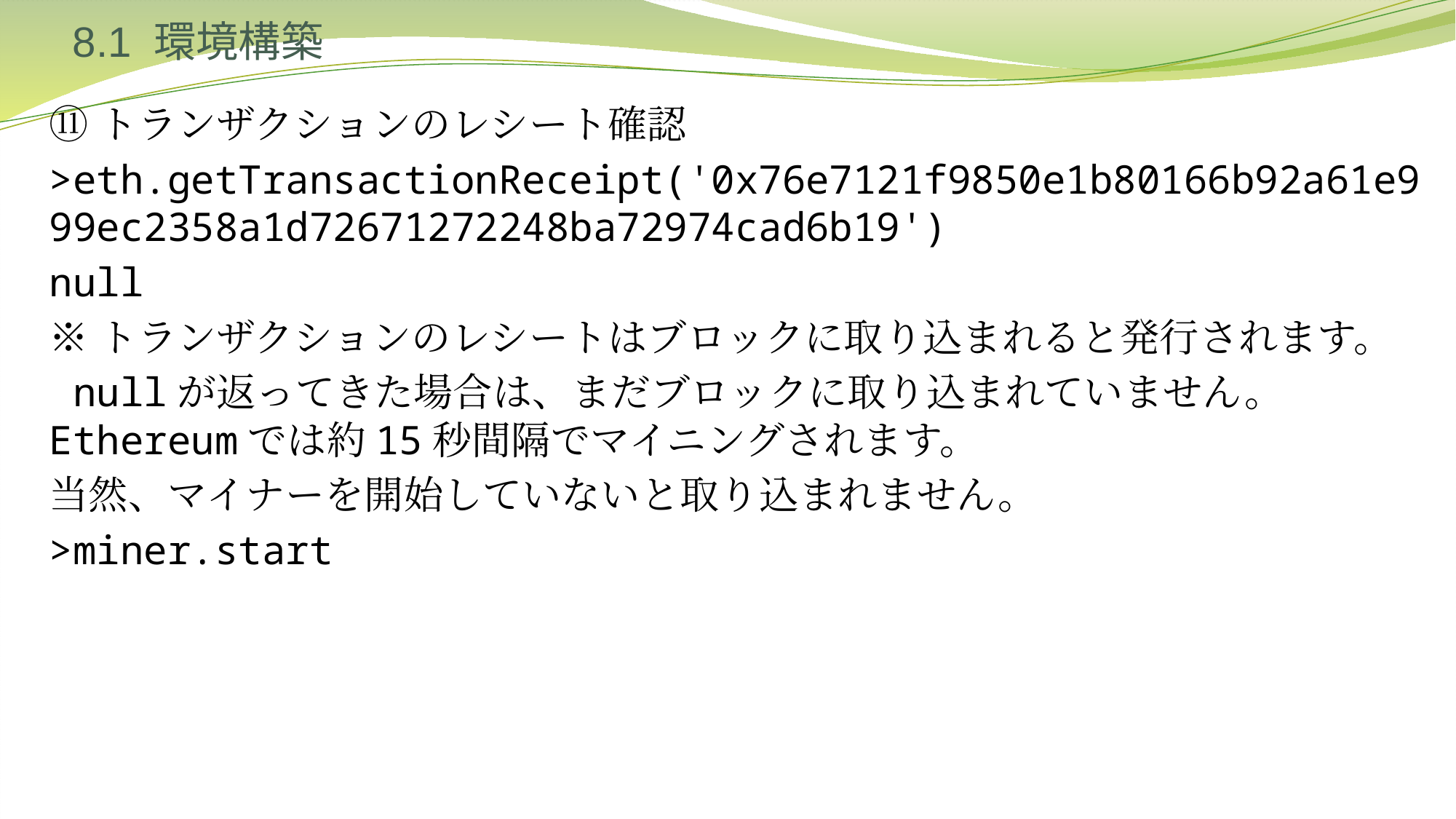

# 8.1 環境構築
⑪トランザクションのレシート確認
>eth.getTransactionReceipt('0x76e7121f9850e1b80166b92a61e999ec2358a1d72671272248ba72974cad6b19')
null
※トランザクションのレシートはブロックに取り込まれると発行されます。
 nullが返ってきた場合は、まだブロックに取り込まれていません。 Ethereumでは約15秒間隔でマイニングされます。
当然、マイナーを開始していないと取り込まれません。
>miner.start